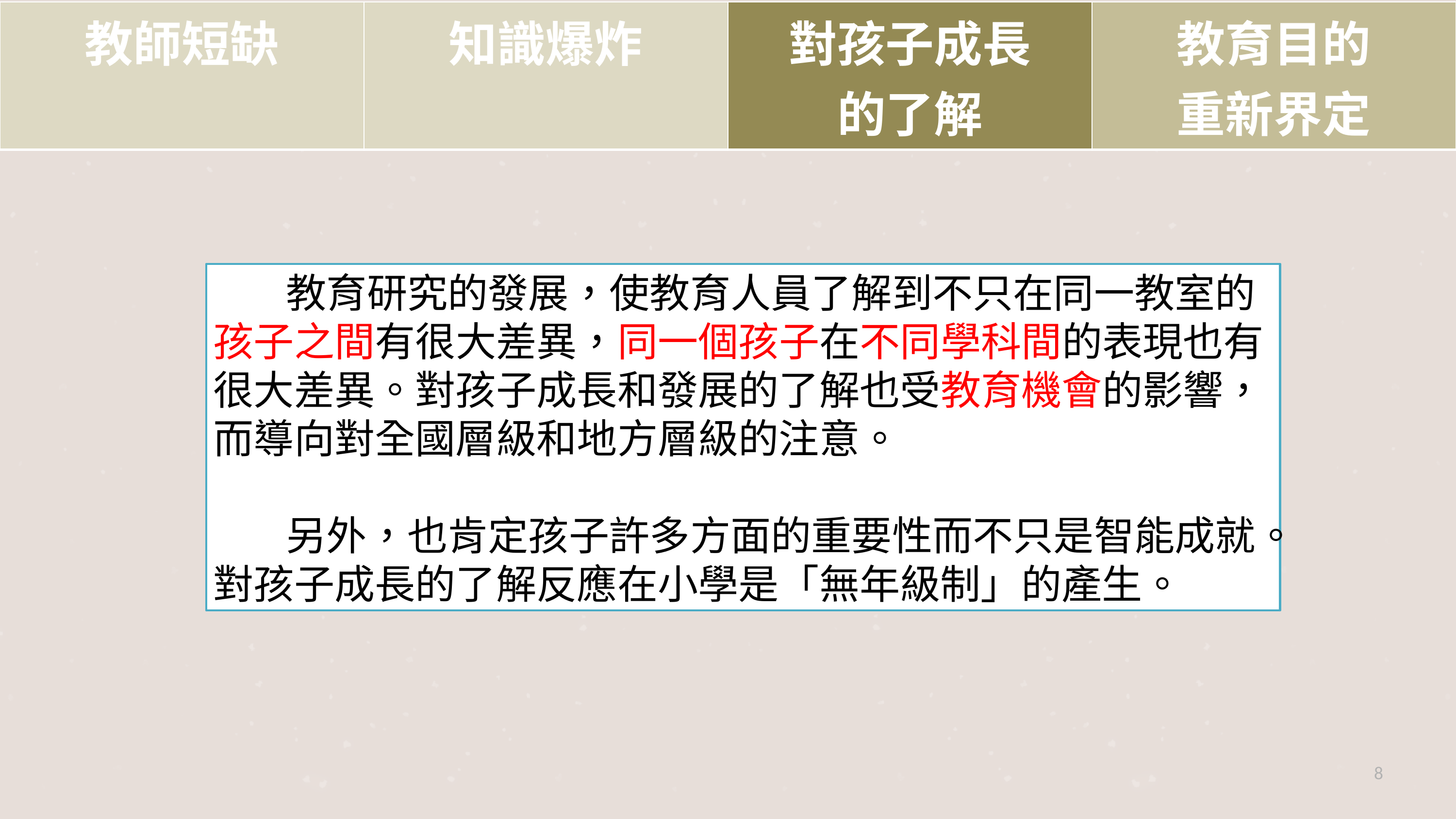

| 教師短缺 | 知識爆炸 | 對孩子成長 的了解 | 教育目的 重新界定 |
| --- | --- | --- | --- |
	教育研究的發展，使教育人員了解到不只在同一教室的孩子之間有很大差異，同一個孩子在不同學科間的表現也有很大差異。對孩子成長和發展的了解也受教育機會的影響，而導向對全國層級和地方層級的注意。

	另外，也肯定孩子許多方面的重要性而不只是智能成就。對孩子成長的了解反應在小學是「無年級制」的產生。
8